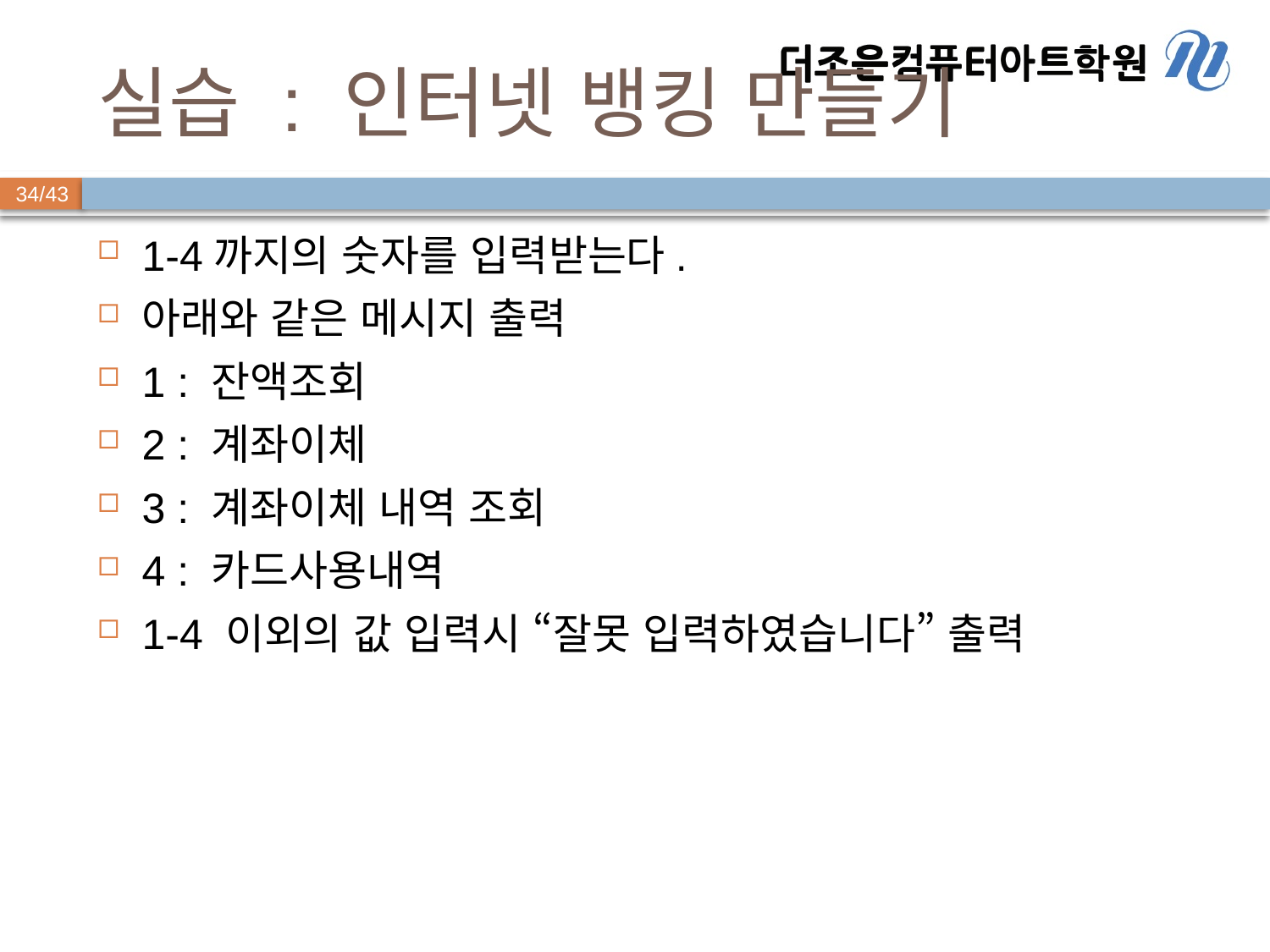

# 실습 : 인터넷 뱅킹 만들기
1-4까지의 숫자를 입력받는다.
아래와 같은 메시지 출력
1 : 잔액조회
2 : 계좌이체
3 : 계좌이체 내역 조회
4 : 카드사용내역
1-4 이외의 값 입력시 “잘못 입력하였습니다” 출력